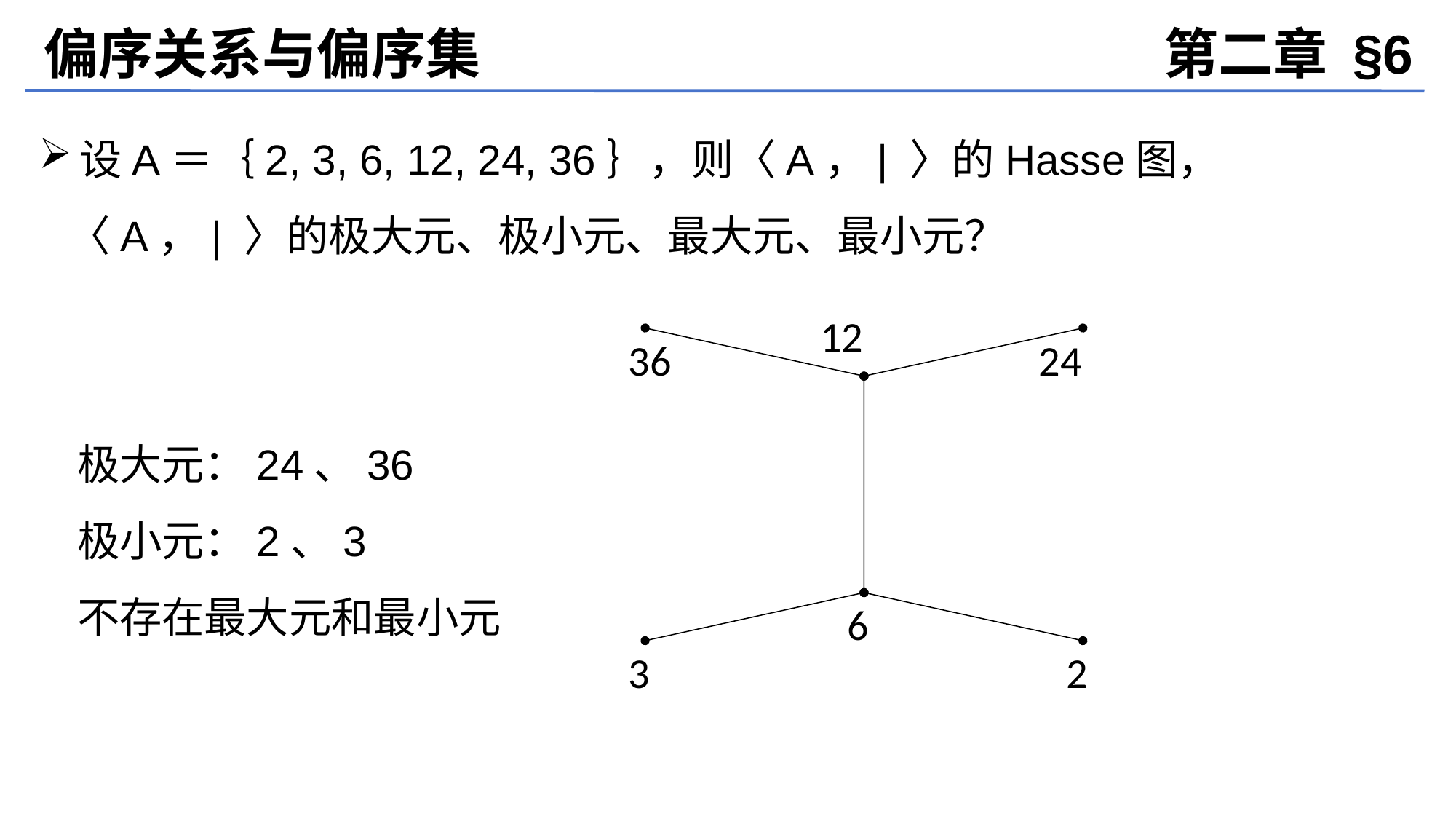

偏序关系与偏序集
第二章 §6
设A＝｛2, 3, 6, 12, 24, 36｝，则〈A，| 〉的Hasse图，
  〈A，| 〉的极大元、极小元、最大元、最小元？

   极大元：24、36
   极小元：2、3
   不存在最大元和最小元
12

36

24

6

3

2